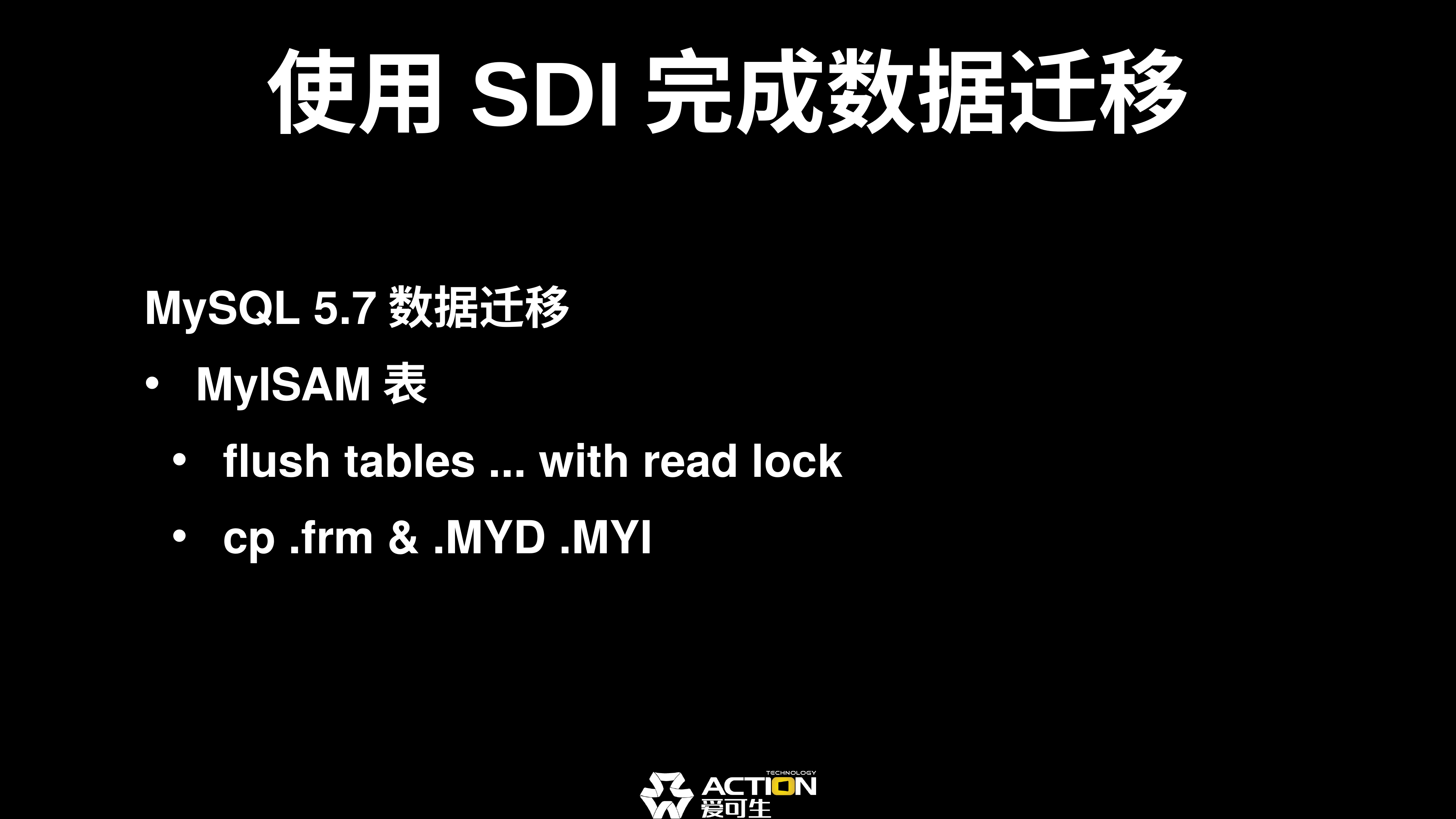

# 使用SDI完成数据迁移
MySQL 5.7数据迁移
MyISAM表
flush tables ... with read lock
cp .frm & .MYD .MYI